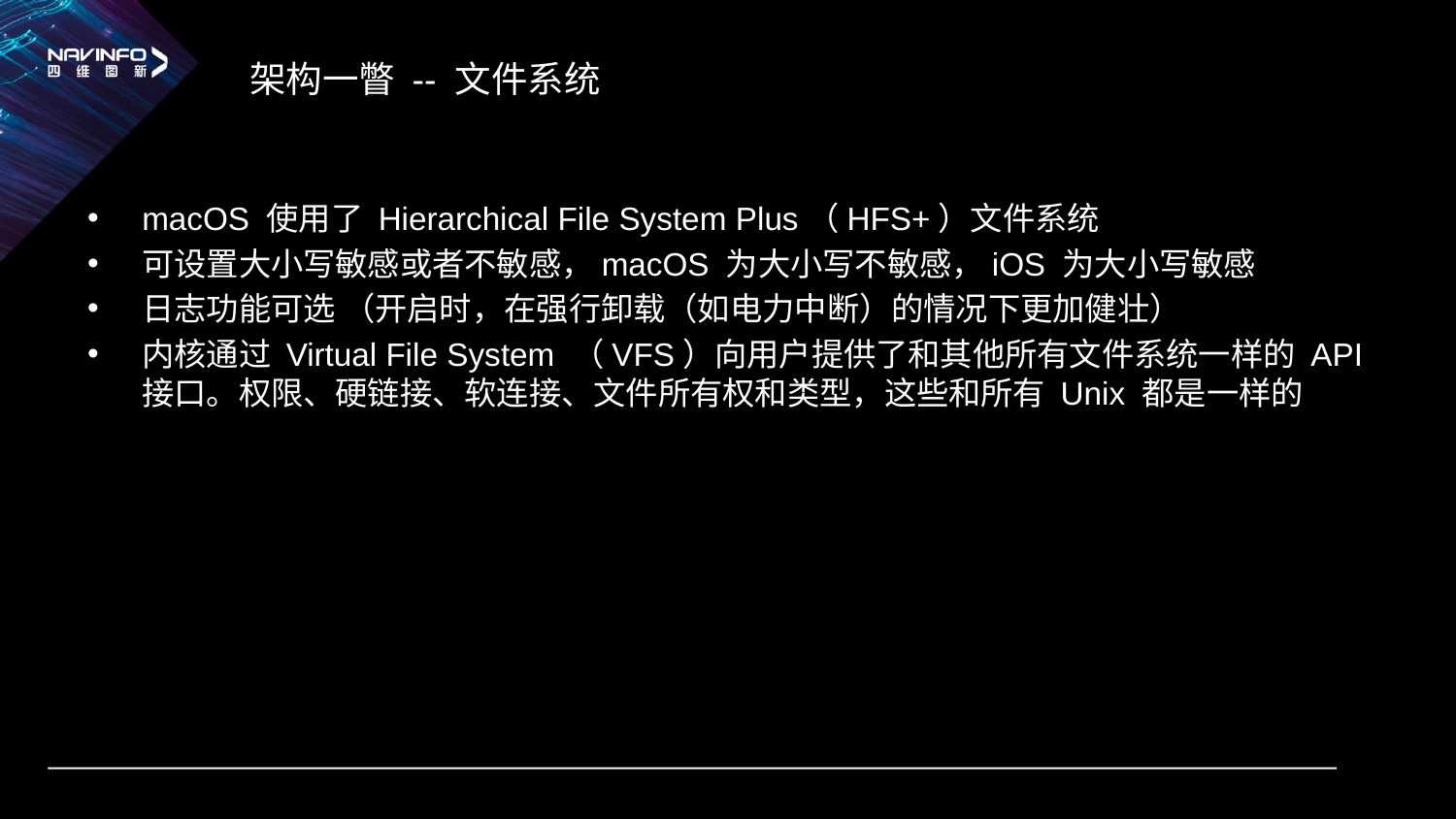

# 架构一瞥 -- 文件系统
macOS 使用了 Hierarchical File System Plus（HFS+）文件系统
可设置大小写敏感或者不敏感，macOS 为大小写不敏感，iOS 为大小写敏感
日志功能可选 （开启时，在强行卸载（如电力中断）的情况下更加健壮）
内核通过 Virtual File System （VFS）向用户提供了和其他所有文件系统一样的 API 接口。权限、硬链接、软连接、文件所有权和类型，这些和所有 Unix 都是一样的